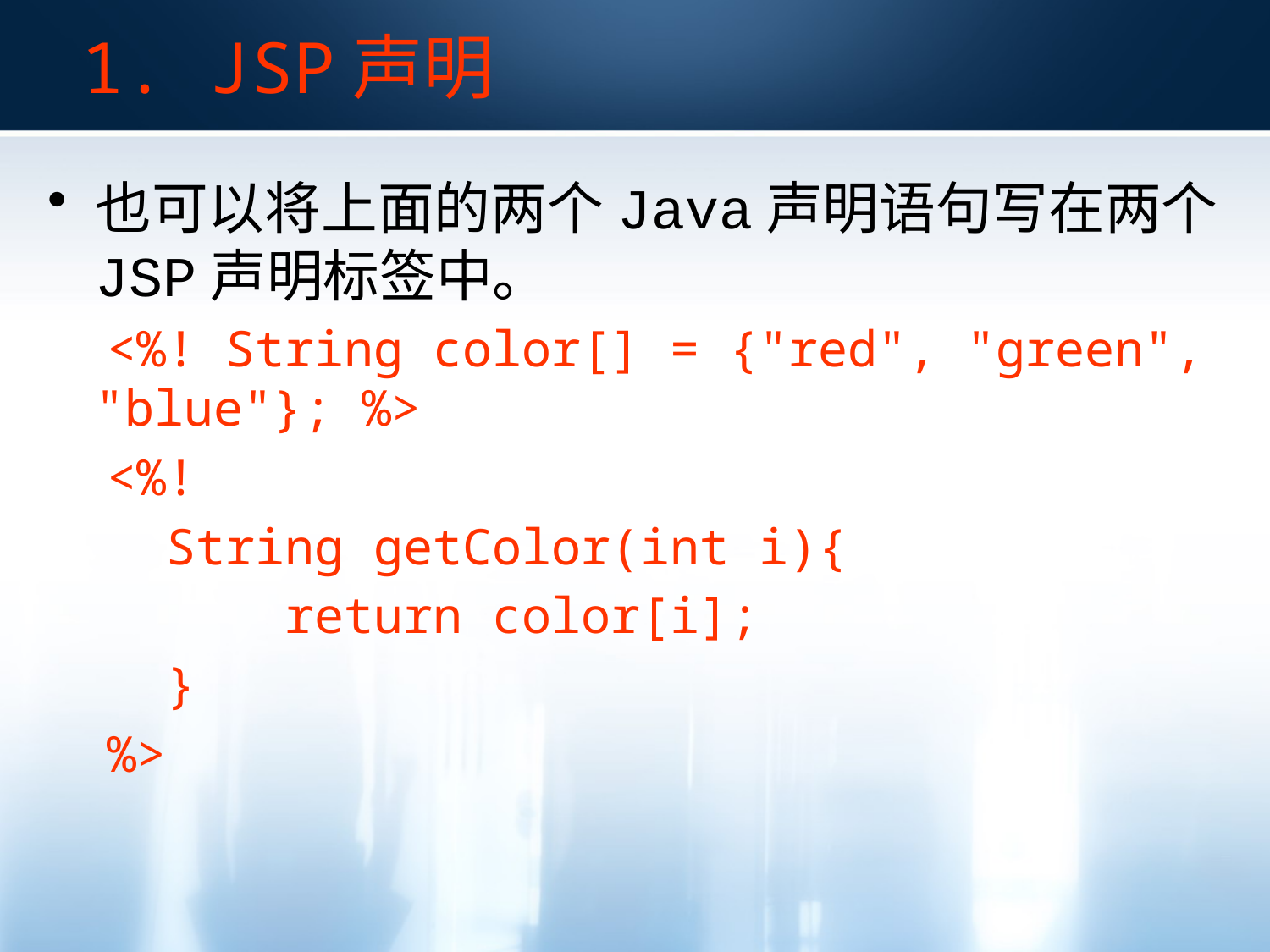

1. JSP声明
也可以将上面的两个Java声明语句写在两个JSP声明标签中。
  <%! String color[] = {"red", "green", "blue"}; %>
  <%!
    String getColor(int i){
        return color[i];
    }
  %>